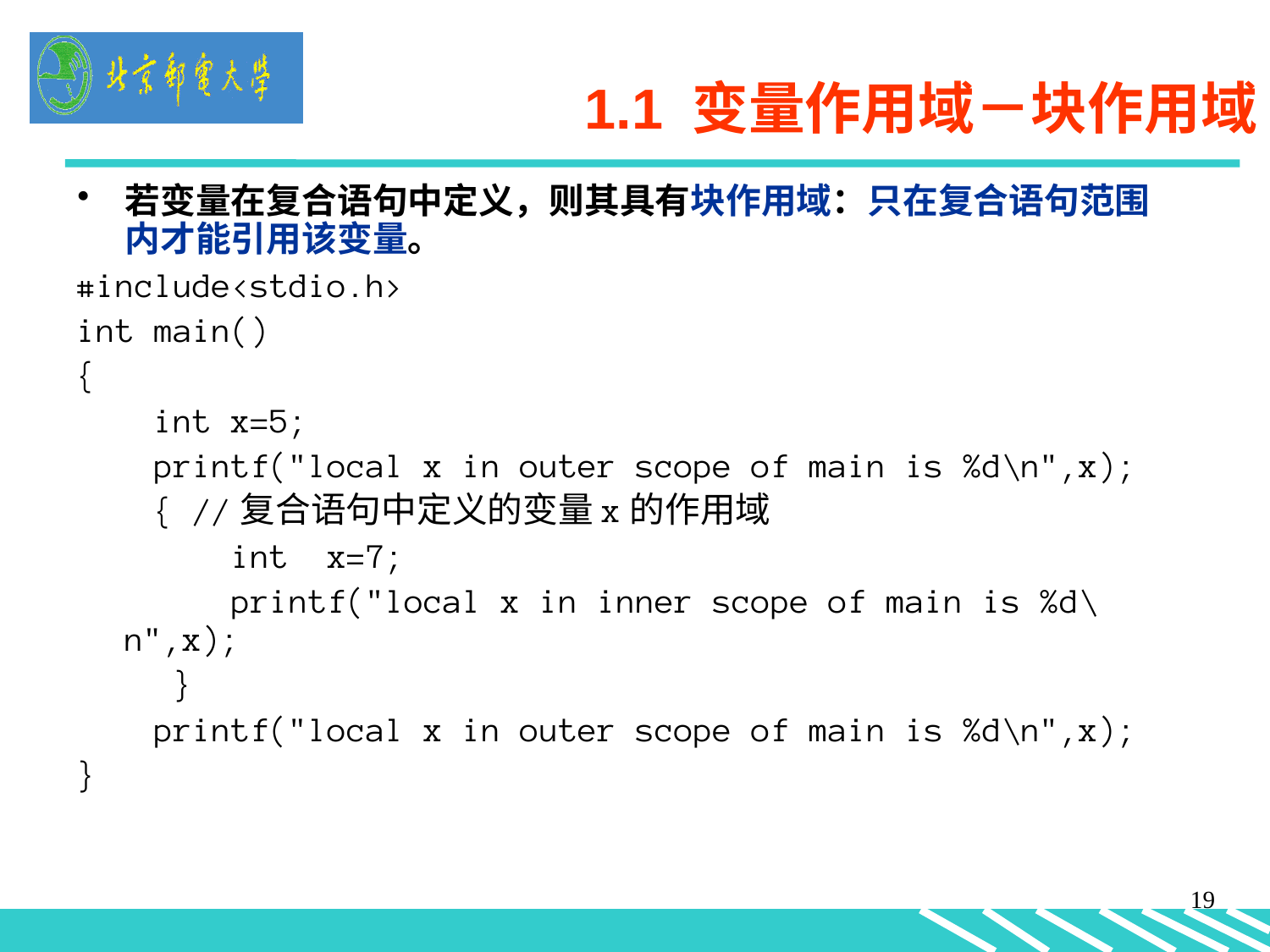

# 1.1 变量作用域－块作用域
若变量在复合语句中定义，则其具有块作用域：只在复合语句范围内才能引用该变量。
#include<stdio.h>
int main()
{
    int x=5;
    printf("local x in outer scope of main is %d\n",x);
    { //复合语句中定义的变量x的作用域
        int  x=7;
        printf("local x in inner scope of main is %d\n",x);
     }
    printf("local x in outer scope of main is %d\n",x);
}

19